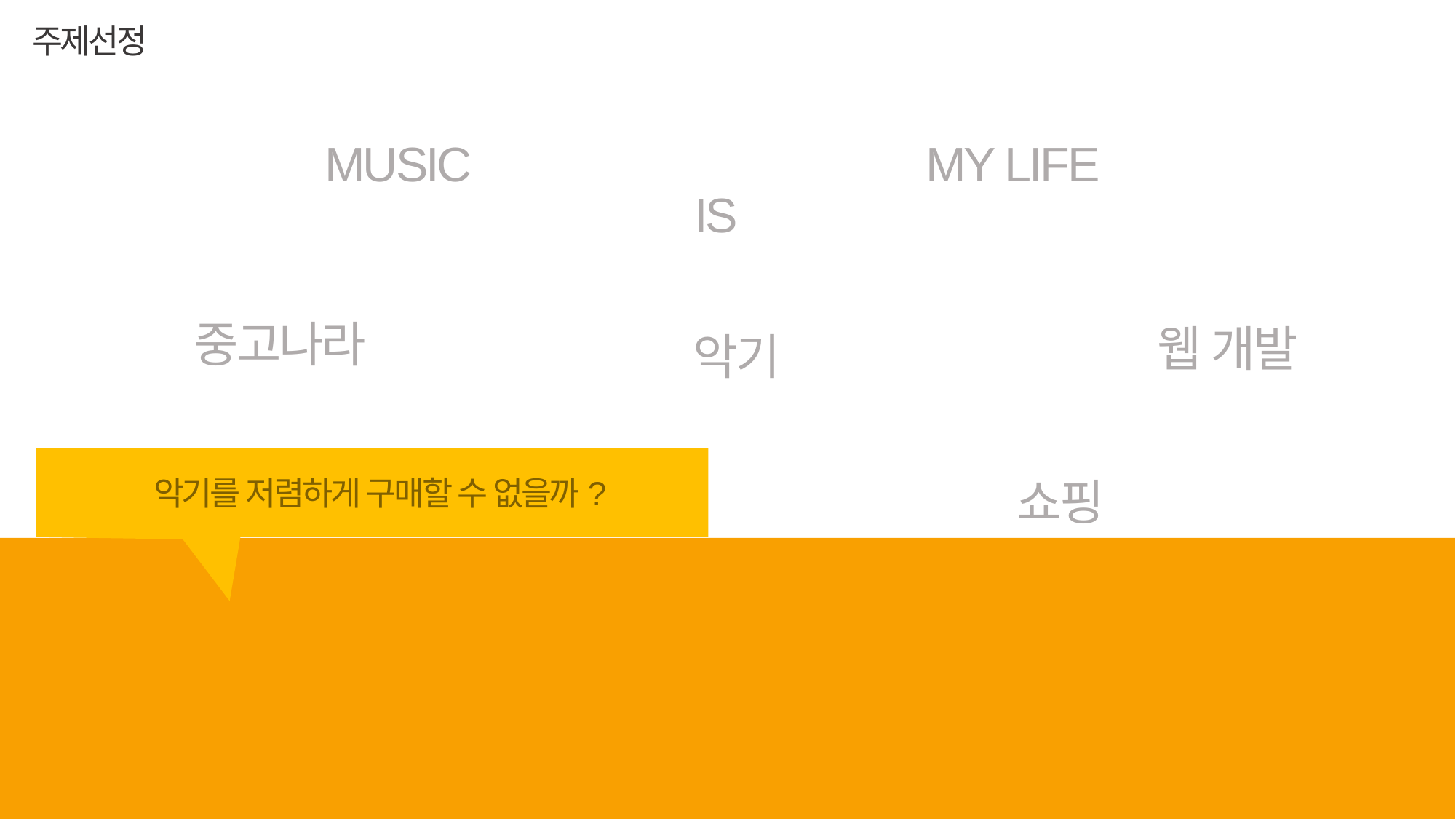

주제선정
MUSIC
MY LIFE
IS
중고나라
웹 개발
악기

쇼핑
악기를 저렴하게 구매할 수 없을까?

A: 중고악기 웹 사이트를 우리가 만들어 보자!